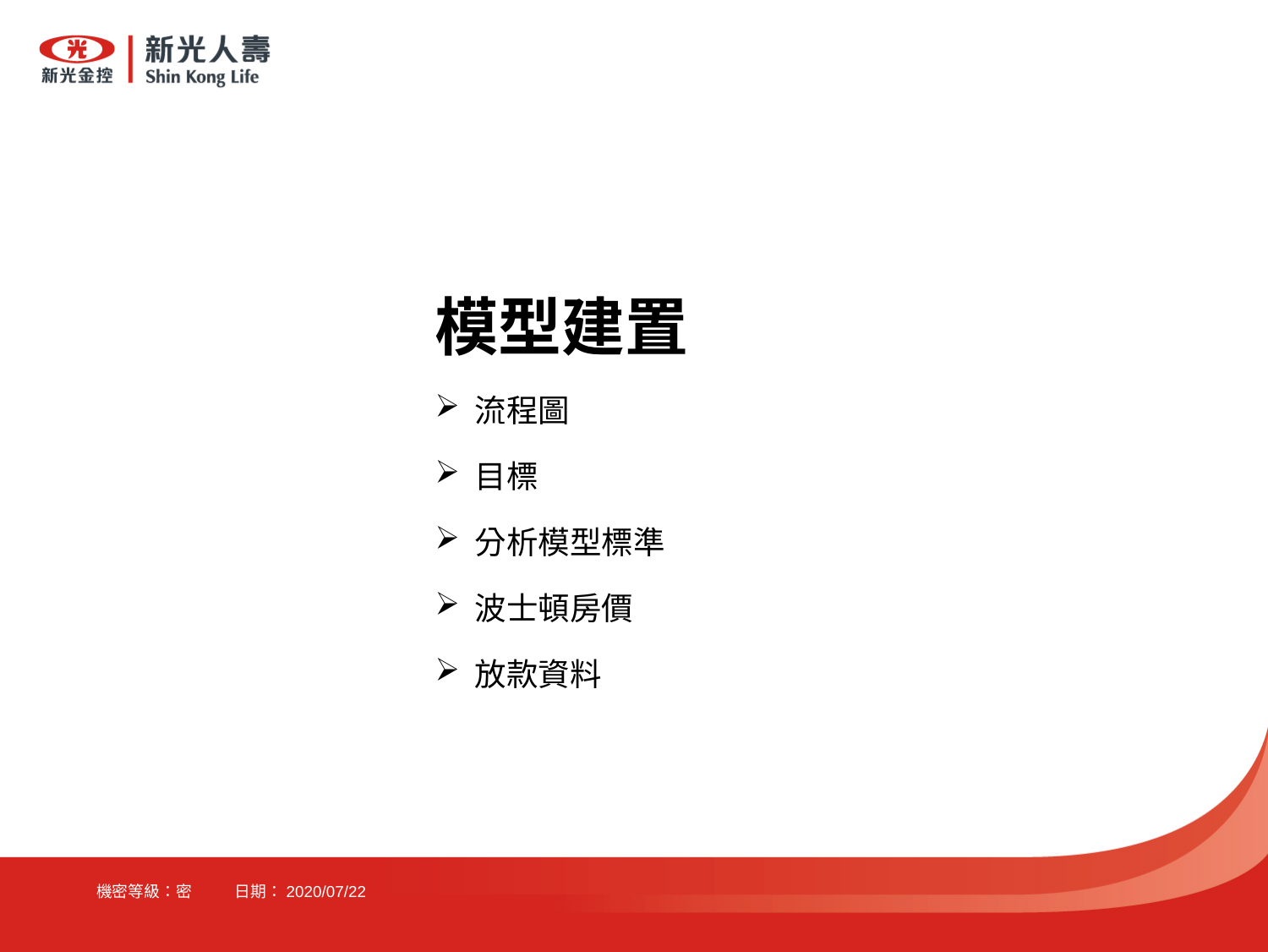

模型建置
流程圖
目標
分析模型標準
波士頓房價
放款資料
機密等級：密            日期：2020/07/22